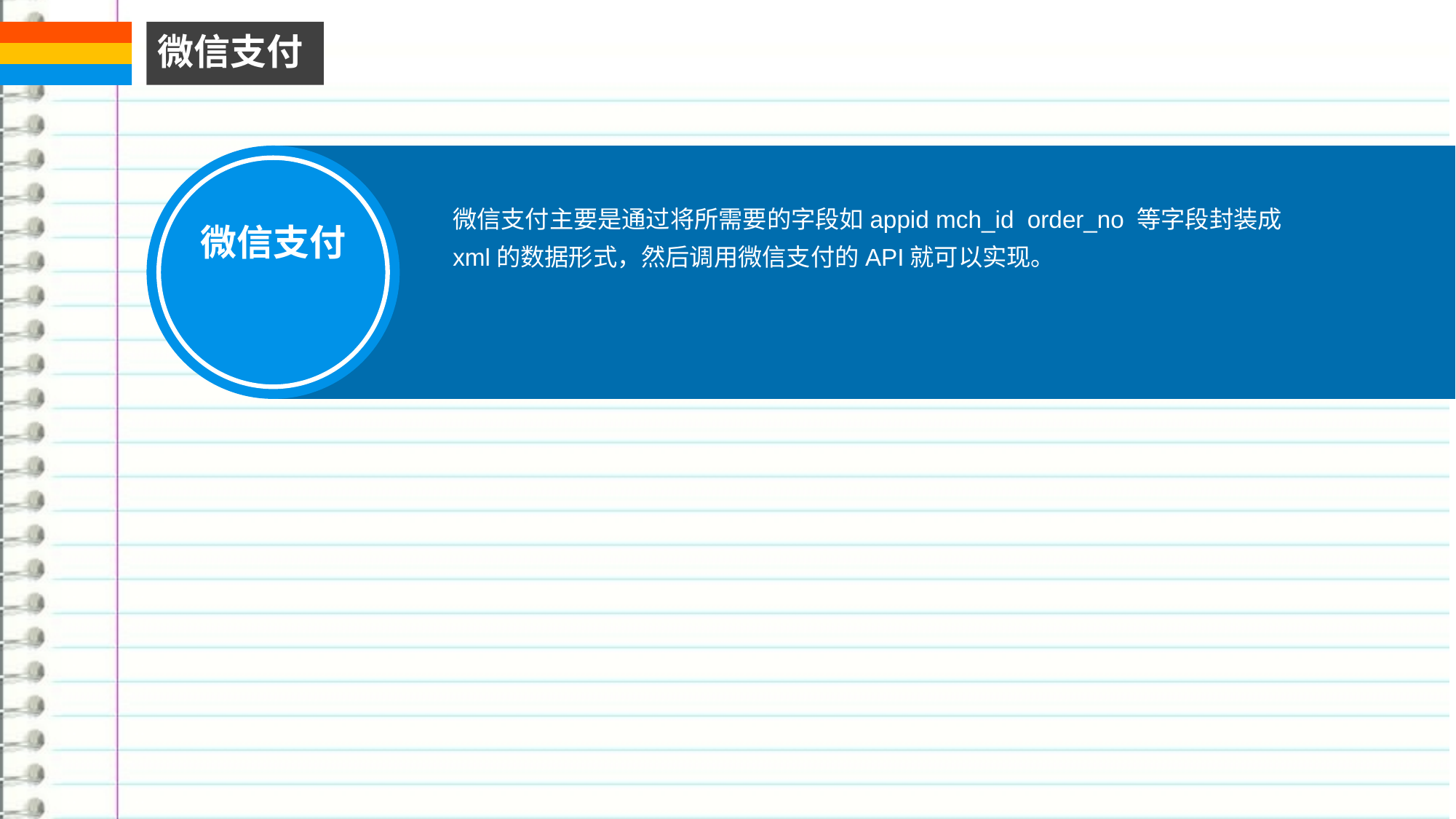

微信支付

微信支付

微信支付主要是通过将所需要的字段如appid mch_id  order_no 等字段封装成xml的数据形式，然后调用微信支付的API就可以实现。